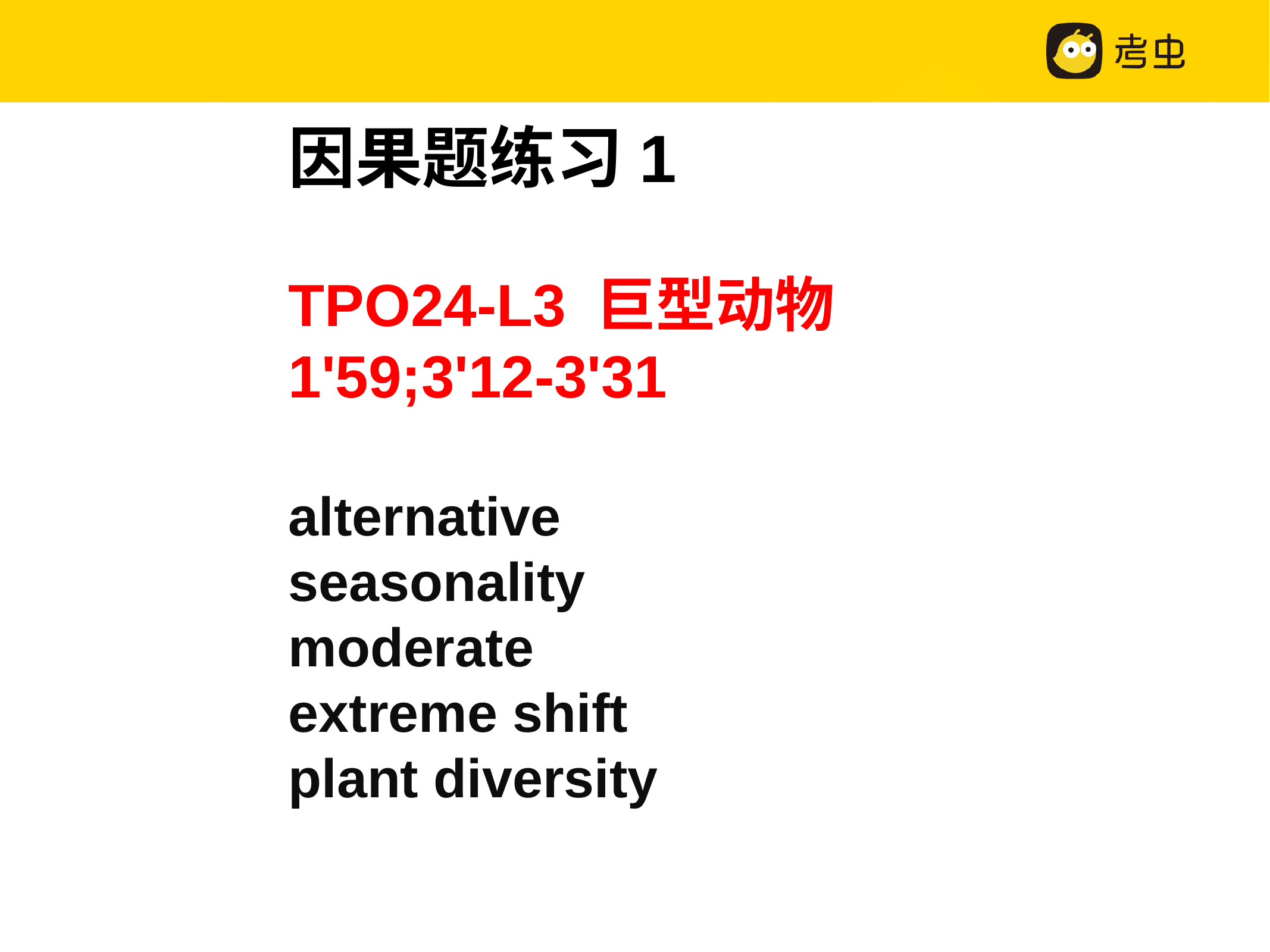

因果题练习1

TPO24-L3 巨型动物 1'59;3'12-3'31

alternative
seasonality
moderate
extreme shift
plant diversity